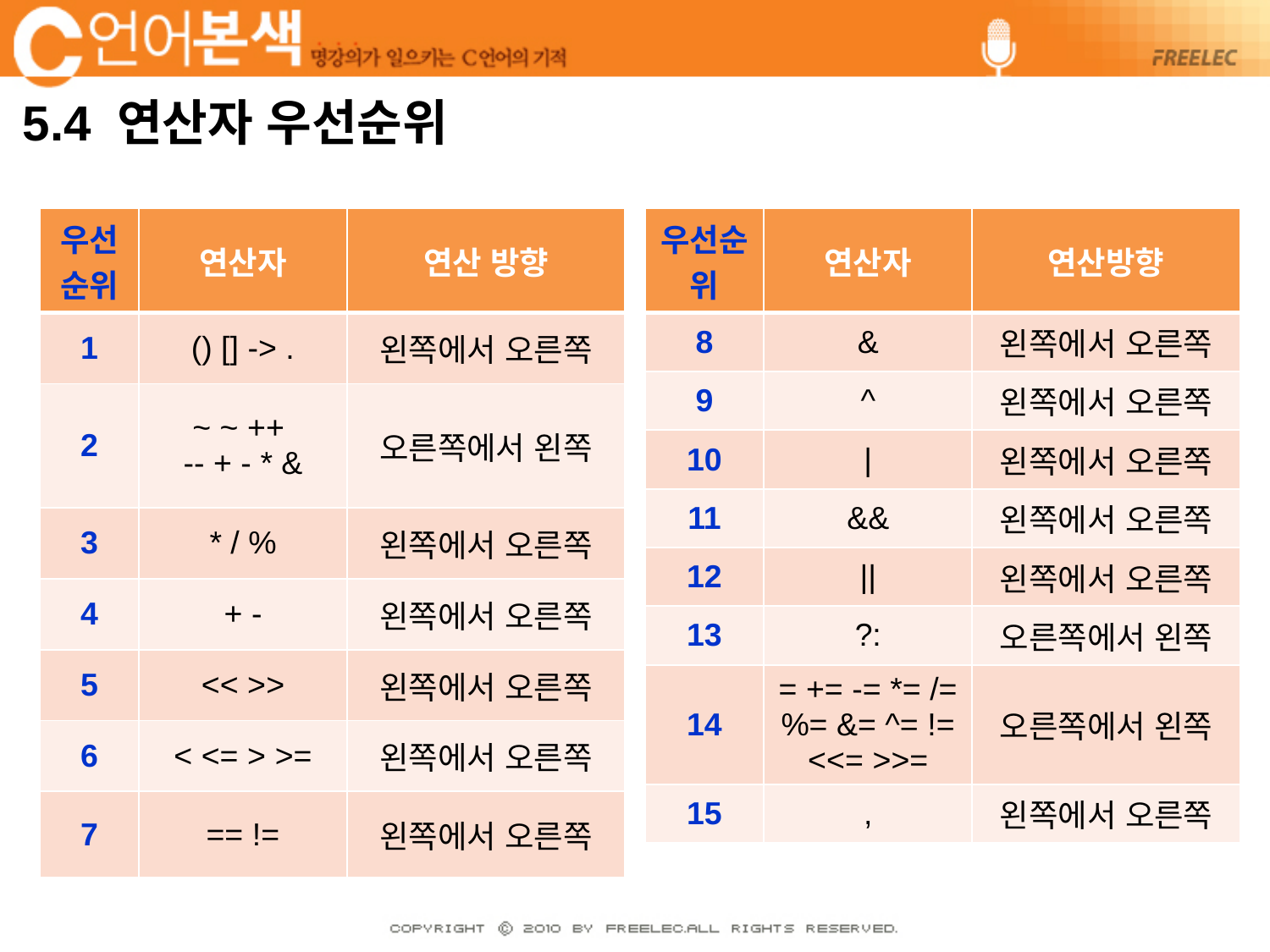

# 5.4 연산자 우선순위
| 우선순위 | 연산자 | 연산 방향 |
| --- | --- | --- |
| 1 | () [] -> . | 왼쪽에서 오른쪽 |
| 2 | ~ ~ ++ -- + - \* & | 오른쪽에서 왼쪽 |
| 3 | \* / % | 왼쪽에서 오른쪽 |
| 4 | + - | 왼쪽에서 오른쪽 |
| 5 | << >> | 왼쪽에서 오른쪽 |
| 6 | < <= > >= | 왼쪽에서 오른쪽 |
| 7 | == != | 왼쪽에서 오른쪽 |
| 우선순위 | 연산자 | 연산방향 |
| --- | --- | --- |
| 8 | & | 왼쪽에서 오른쪽 |
| 9 | ^ | 왼쪽에서 오른쪽 |
| 10 | | | 왼쪽에서 오른쪽 |
| 11 | && | 왼쪽에서 오른쪽 |
| 12 | || | 왼쪽에서 오른쪽 |
| 13 | ?: | 오른쪽에서 왼쪽 |
| 14 | = += -= \*= /= %= &= ^= != <<= >>= | 오른쪽에서 왼쪽 |
| 15 | , | 왼쪽에서 오른쪽 |